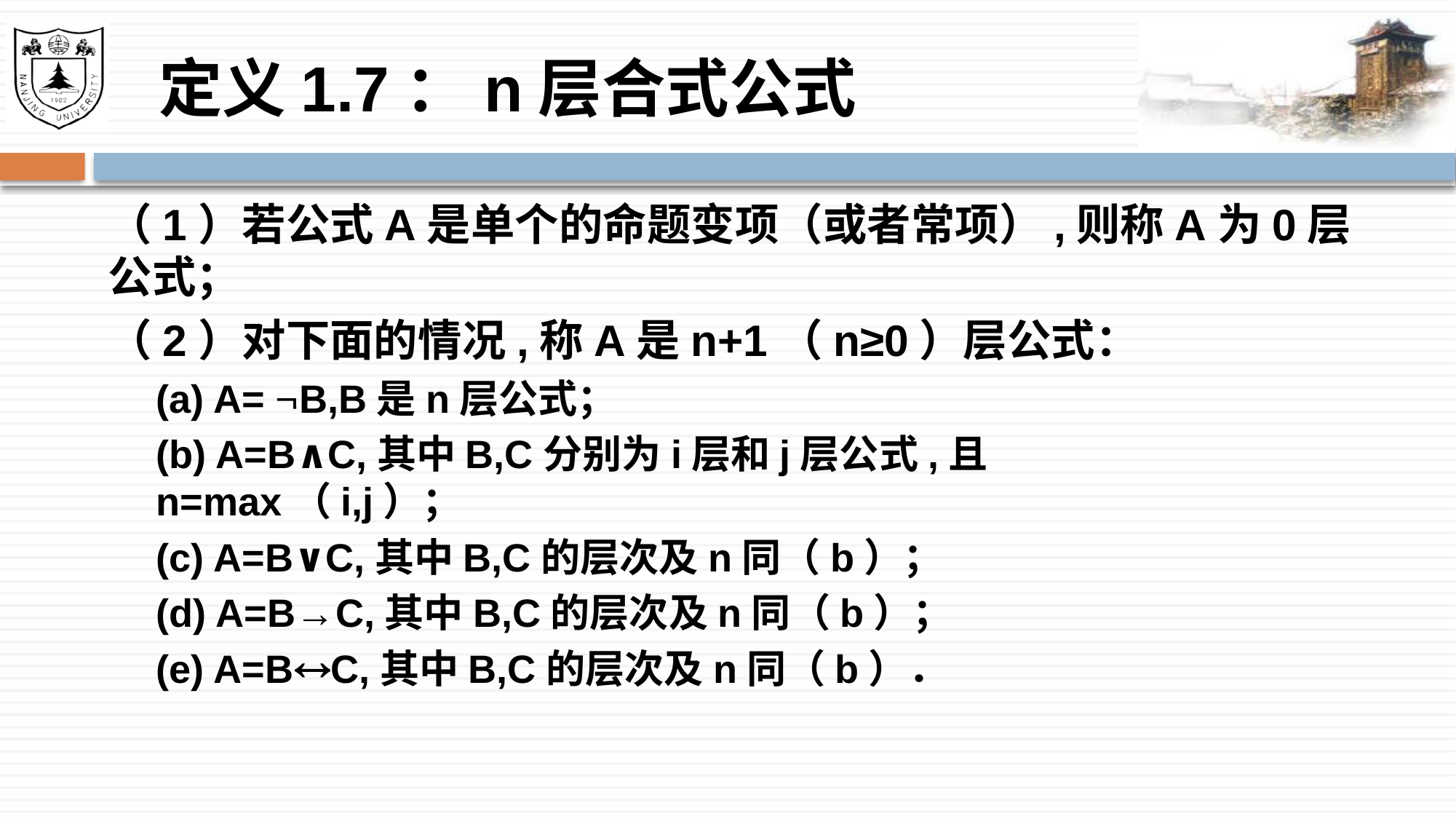

# 定义1.7：n层合式公式
（1）若公式A是单个的命题变项（或者常项）,则称A为0层公式；
（2）对下面的情况,称A是n+1（n≥0）层公式：
(a) A= ¬B,B是n层公式；
(b) A=B∧C,其中B,C分别为i层和j层公式,且
n=max（i,j）；
(c) A=B∨C,其中B,C的层次及n同（b）；
(d) A=B→C,其中B,C的层次及n同（b）；
(e) A=B↔C,其中B,C的层次及n同（b）．